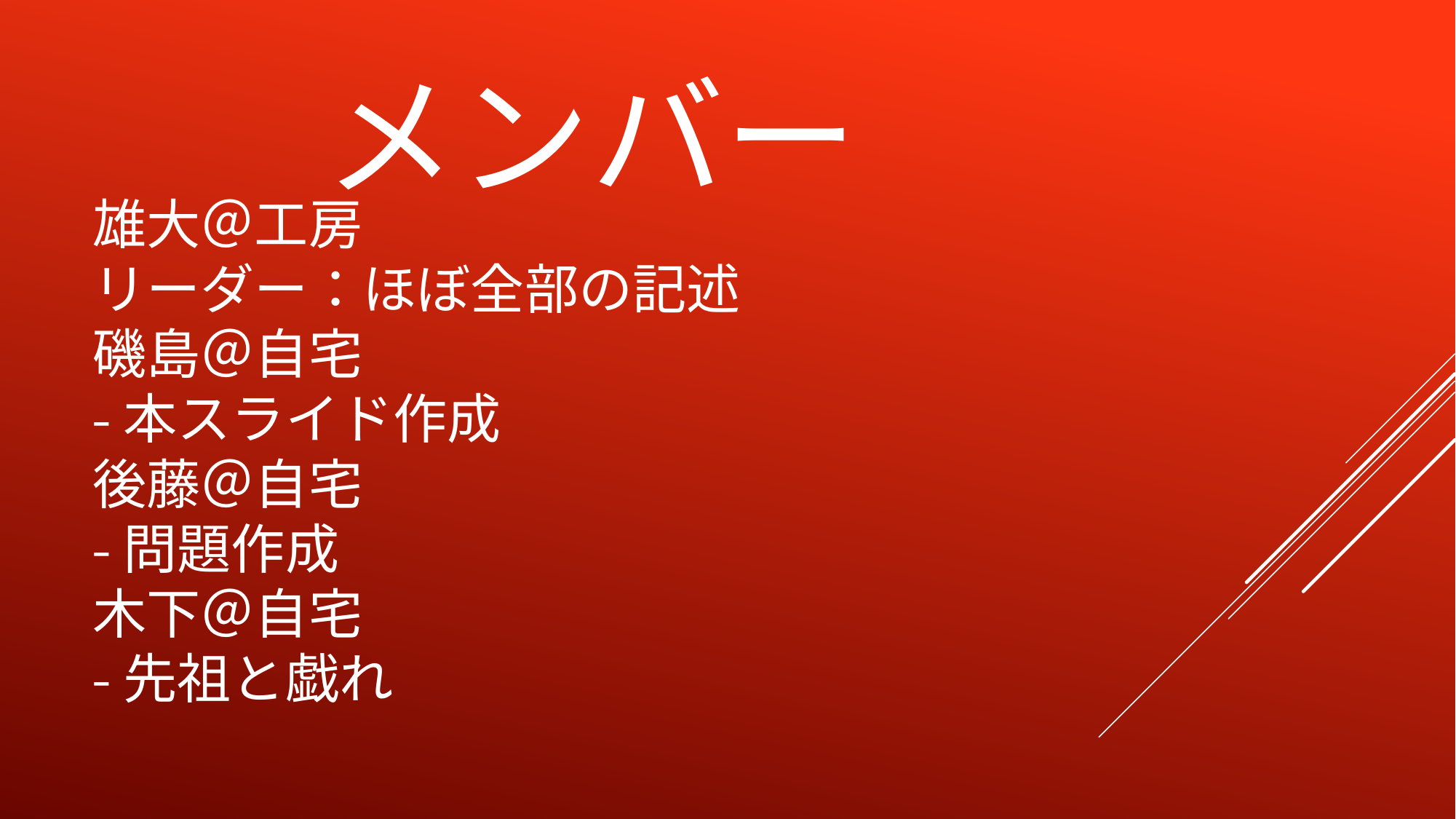

メンバー
# 雄大＠工房 リーダー：ほぼ全部の記述 磯島＠自宅 -本スライド作成 後藤＠自宅 -問題作成 木下＠自宅 -先祖と戯れ